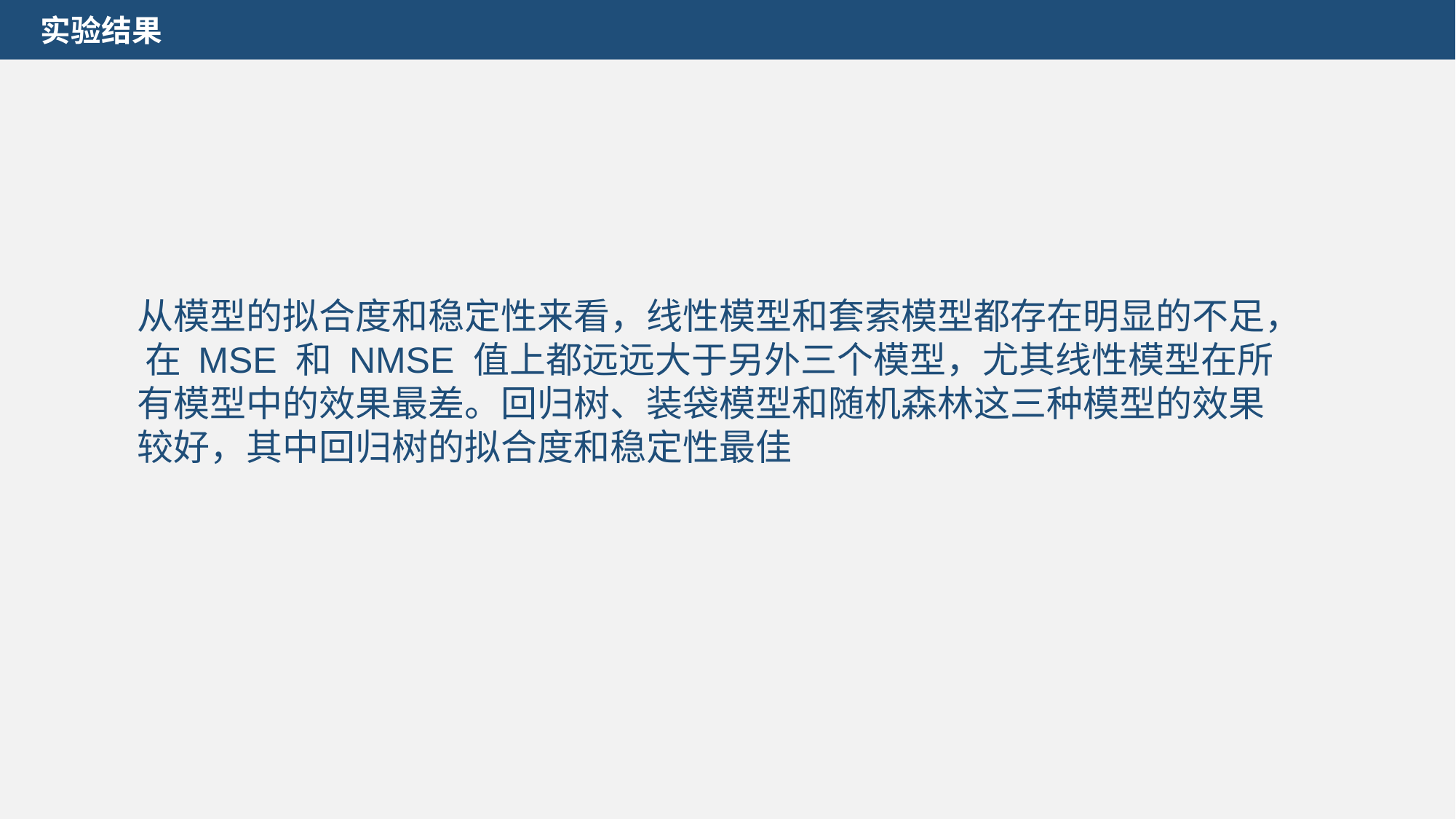

实验结果

从模型的拟合度和稳定性来看，线性模型和套索模型都存在明显的不足， 在 MSE 和 NMSE 值上都远远大于另外三个模型，尤其线性模型在所有模型中的效果最差。回归树、装袋模型和随机森林这三种模型的效果较好，其中回归树的拟合度和稳定性最佳